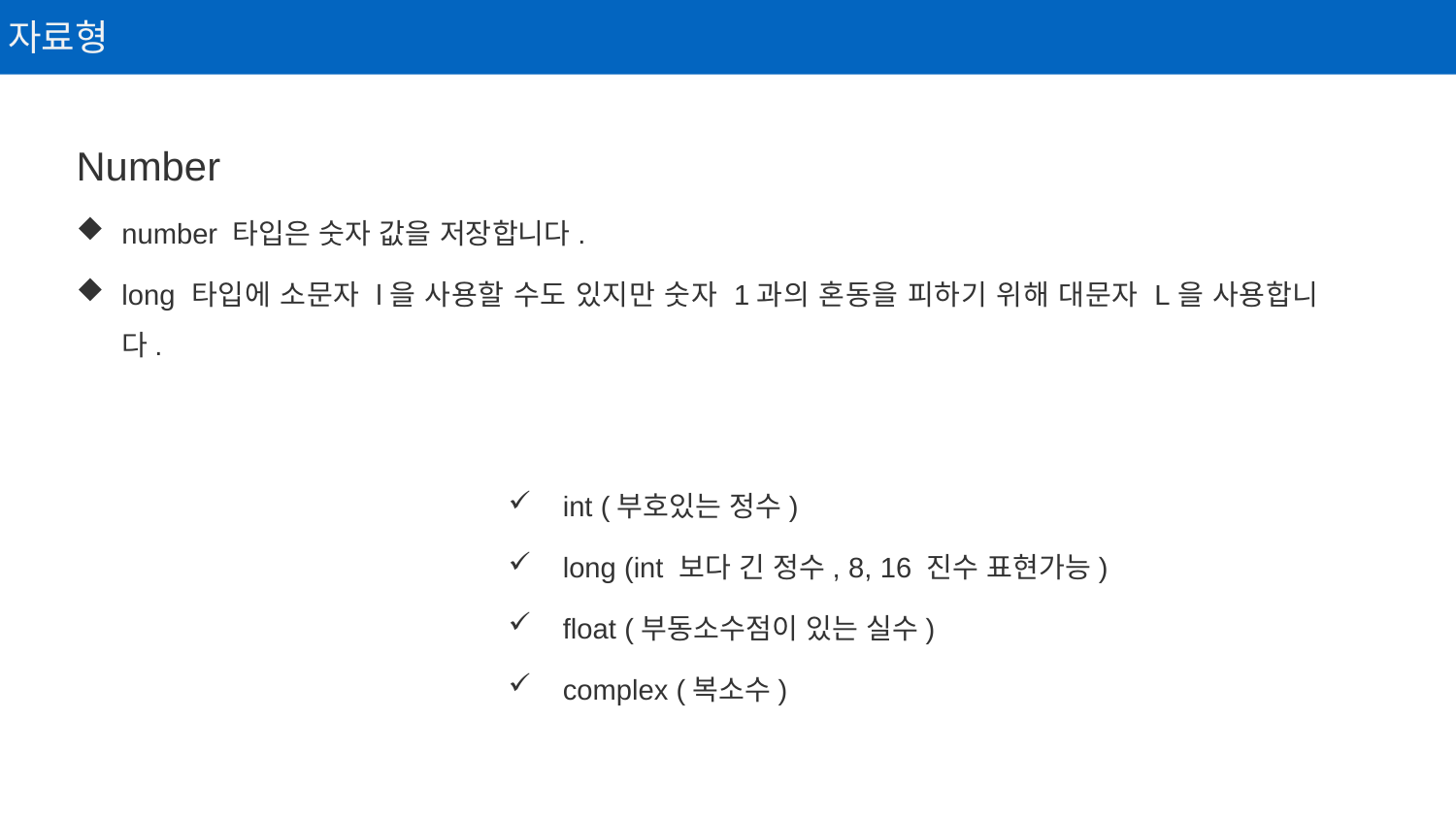

자료형

Number
number 타입은 숫자 값을 저장합니다.
long 타입에 소문자 l을 사용할 수도 있지만 숫자 1과의 혼동을 피하기 위해 대문자 L을 사용합니다.
int (부호있는 정수)
long (int 보다 긴 정수, 8, 16 진수 표현가능)
float (부동소수점이 있는 실수)
complex (복소수)